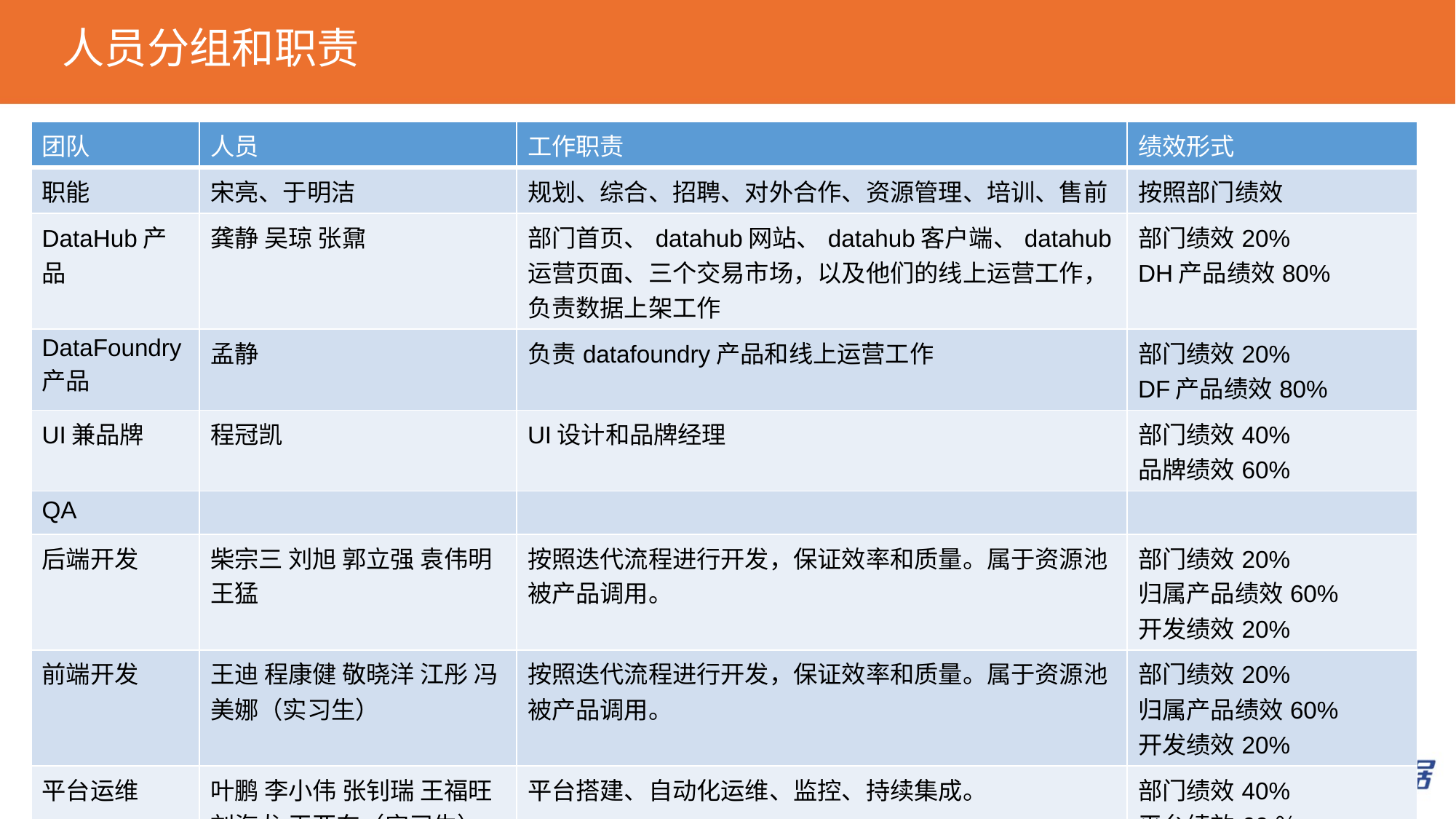

# 人员分组和职责
| 团队 | 人员 | 工作职责 | 绩效形式 |
| --- | --- | --- | --- |
| 职能 | 宋亮、于明洁 | 规划、综合、招聘、对外合作、资源管理、培训、售前 | 按照部门绩效 |
| DataHub产品 | 龚静 吴琼 张鼐 | 部门首页、datahub网站、datahub客户端、datahub运营页面、三个交易市场，以及他们的线上运营工作，负责数据上架工作 | 部门绩效20% DH产品绩效80% |
| DataFoundry产品 | 孟静 | 负责datafoundry产品和线上运营工作 | 部门绩效20% DF产品绩效80% |
| UI兼品牌 | 程冠凯 | UI设计和品牌经理 | 部门绩效40% 品牌绩效60% |
| QA |  |  |  |
| 后端开发 | 柴宗三 刘旭 郭立强 袁伟明 王猛 | 按照迭代流程进行开发，保证效率和质量。属于资源池被产品调用。 | 部门绩效20% 归属产品绩效60% 开发绩效20% |
| 前端开发 | 王迪 程康健 敬晓洋 江彤 冯美娜（实习生） | 按照迭代流程进行开发，保证效率和质量。属于资源池被产品调用。 | 部门绩效20% 归属产品绩效60% 开发绩效20% |
| 平台运维 | 叶鹏 李小伟 张钊瑞 王福旺 刘海龙 王亚东（实习生） | 平台搭建、自动化运维、监控、持续集成。 | 部门绩效40% 平台绩效60％ |